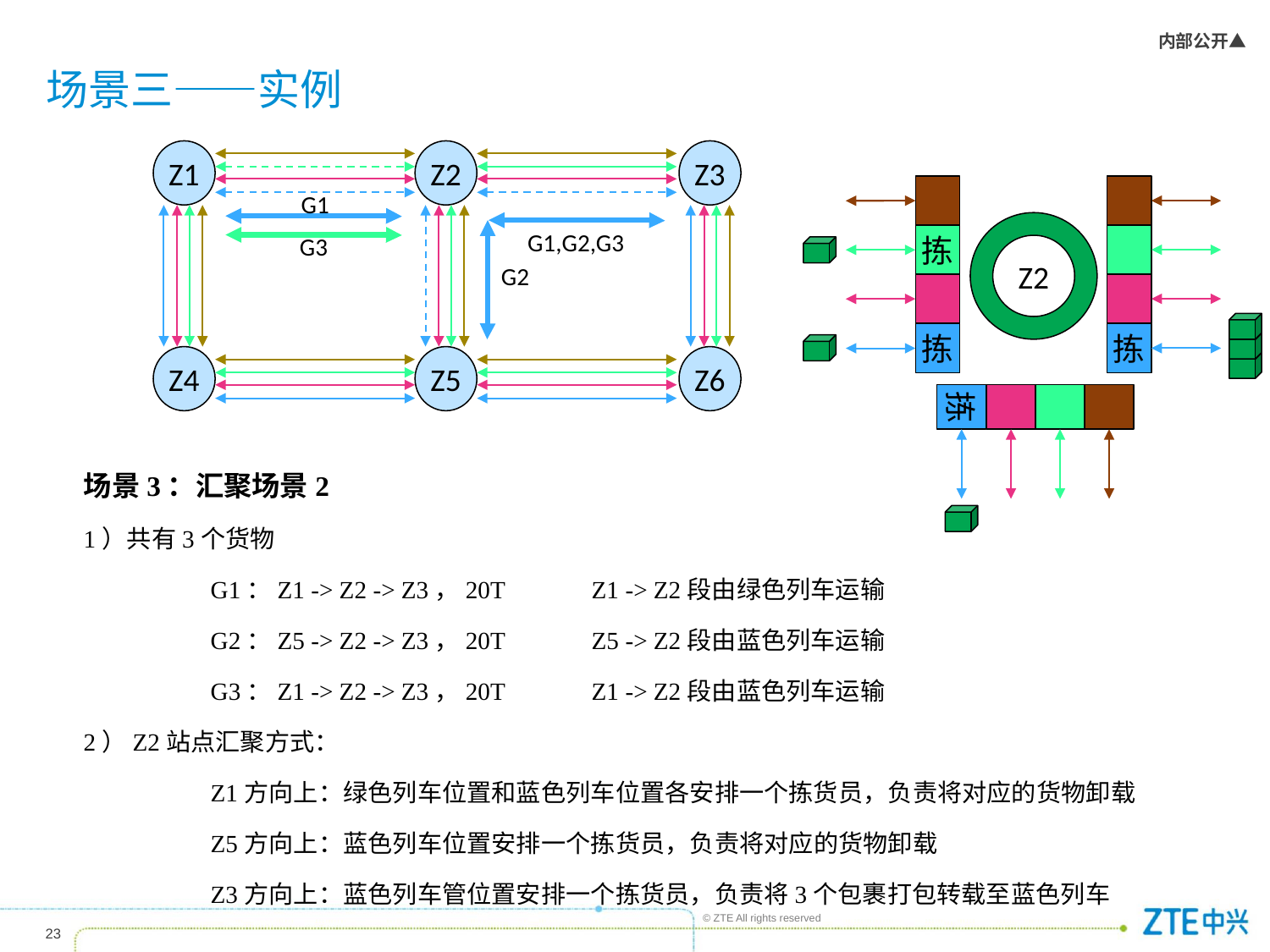

# 场景三——实例
Z1
Z2
Z3
Z4
Z5
Z6

G1

Z2
G1,G2,G3
G3
拣

G2

拣
拣

拣

场景3：汇聚场景2
1）共有3个货物
	G1：Z1 -> Z2 -> Z3，20T	Z1 -> Z2段由绿色列车运输
	G2：Z5 -> Z2 -> Z3，20T	Z5 -> Z2段由蓝色列车运输
	G3：Z1 -> Z2 -> Z3，20T	Z1 -> Z2段由蓝色列车运输
2）Z2站点汇聚方式：
	Z1方向上：绿色列车位置和蓝色列车位置各安排一个拣货员，负责将对应的货物卸载
	Z5方向上：蓝色列车位置安排一个拣货员，负责将对应的货物卸载
	Z3方向上：蓝色列车管位置安排一个拣货员，负责将3个包裹打包转载至蓝色列车